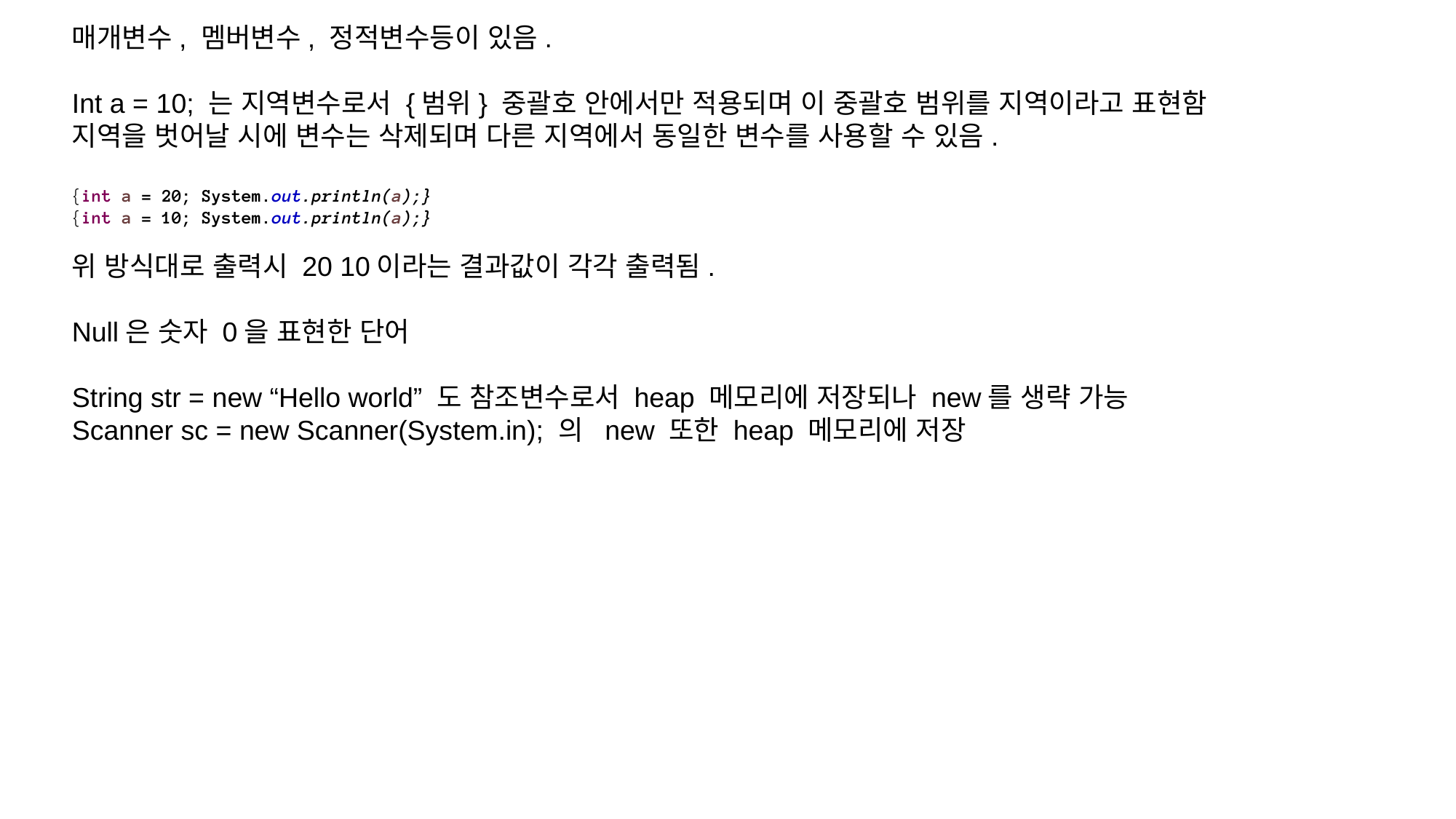

매개변수, 멤버변수, 정적변수등이 있음.

Int a = 10; 는 지역변수로서 {범위} 중괄호 안에서만 적용되며 이 중괄호 범위를 지역이라고 표현함
지역을 벗어날 시에 변수는 삭제되며 다른 지역에서 동일한 변수를 사용할 수 있음.

{int a = 20; System.out.println(a);}
{int a = 10; System.out.println(a);}

위 방식대로 출력시 20 10이라는 결과값이 각각 출력됨.

Null은 숫자 0을 표현한 단어

String str = new “Hello world” 도 참조변수로서 heap 메모리에 저장되나 new를 생략 가능
Scanner sc = new Scanner(System.in); 의  new 또한 heap 메모리에 저장